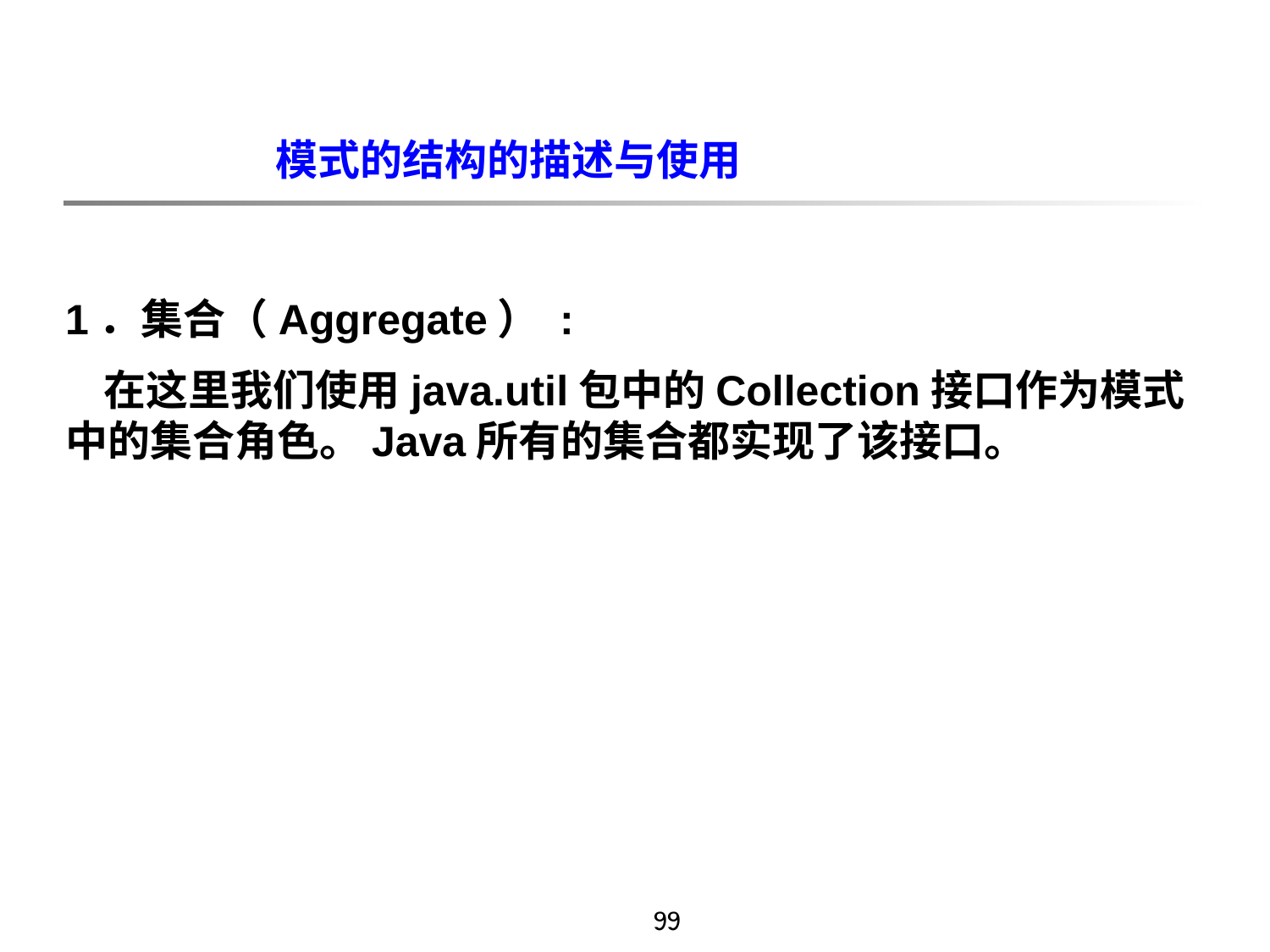

模式的结构的描述与使用

1．集合（Aggregate） :
   在这里我们使用java.util包中的Collection接口作为模式中的集合角色。Java所有的集合都实现了该接口。

99